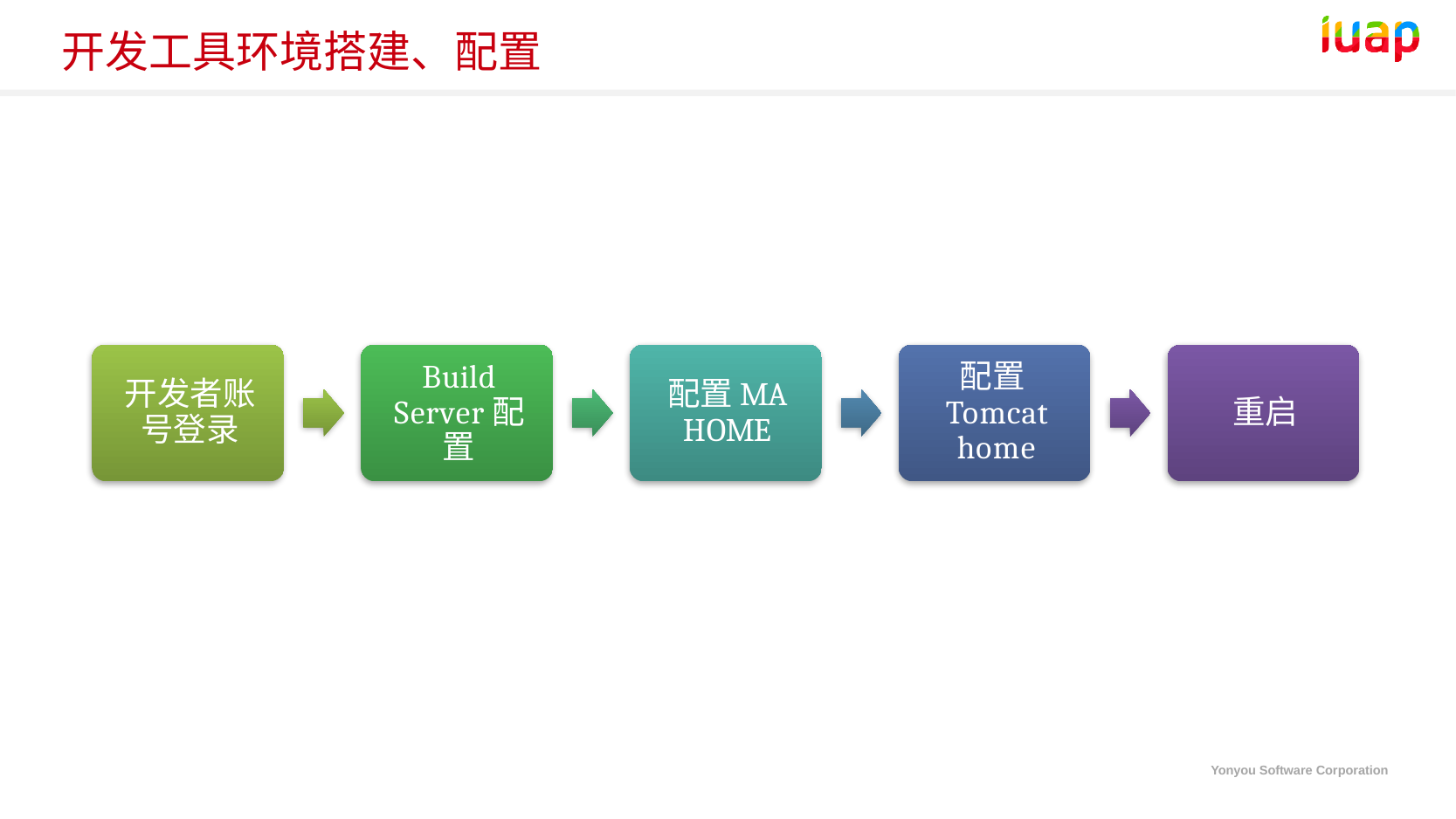

# 开发工具环境搭建、配置
开发者账号登录

Build Server配置

配置MA HOME

配置Tomcat home

重启